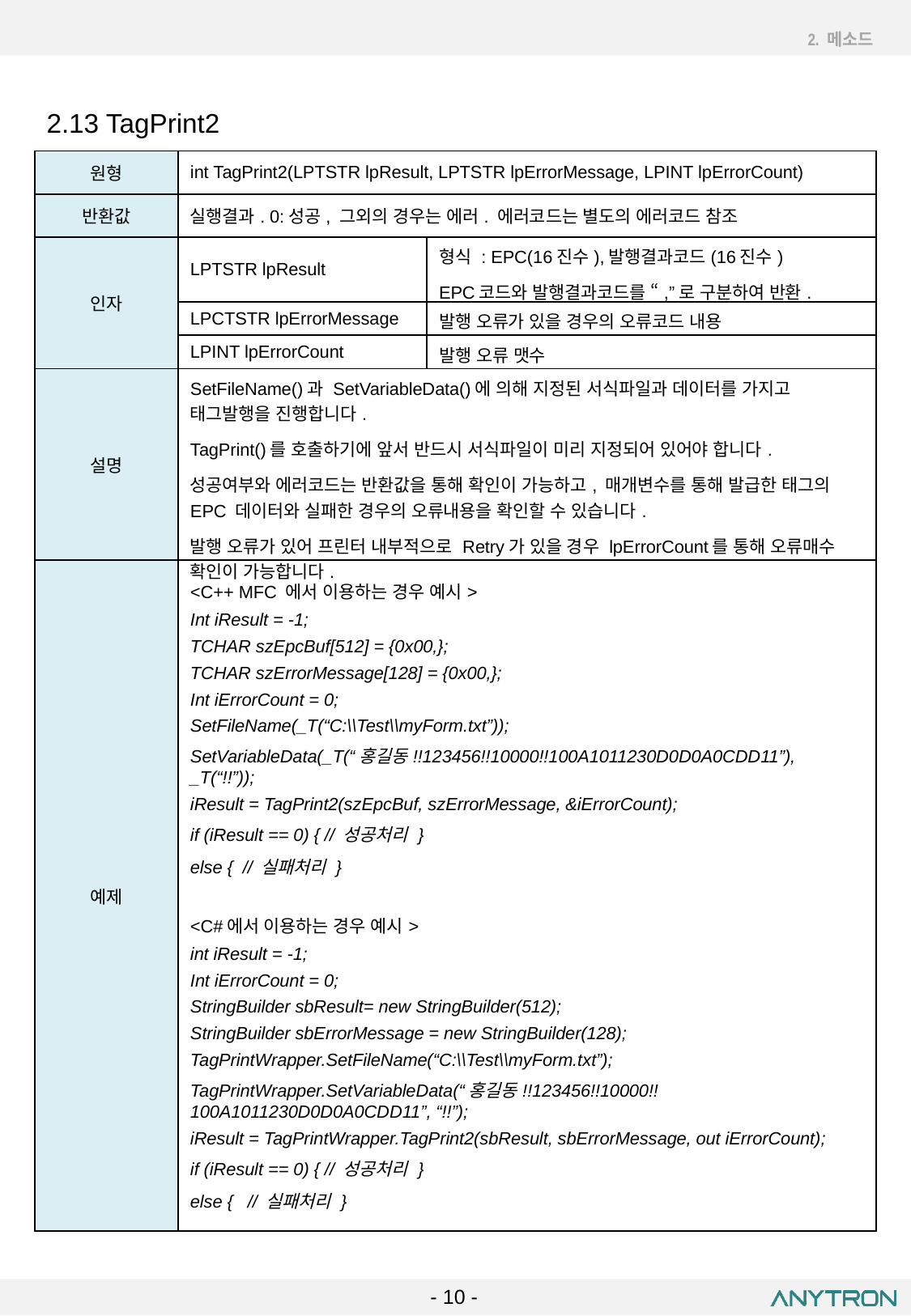

2. 메소드
2.13 TagPrint2
| 원형 | int TagPrint2(LPTSTR lpResult, LPTSTR lpErrorMessage, LPINT lpErrorCount) |  |
| --- | --- | --- |
| 반환값 | 실행결과. 0:성공, 그외의 경우는 에러. 에러코드는 별도의 에러코드 참조 |  |
| 인자 | LPTSTR lpResult | 형식 : EPC(16진수),발행결과코드(16진수) EPC코드와 발행결과코드를 “,”로 구분하여 반환. |
|  | LPCTSTR lpErrorMessage | 발행 오류가 있을 경우의 오류코드 내용 |
|  | LPINT lpErrorCount | 발행 오류 맷수 |
| 설명 | SetFileName()과 SetVariableData()에 의해 지정된 서식파일과 데이터를 가지고 태그발행을 진행합니다. TagPrint()를 호출하기에 앞서 반드시 서식파일이 미리 지정되어 있어야 합니다. 성공여부와 에러코드는 반환값을 통해 확인이 가능하고, 매개변수를 통해 발급한 태그의 EPC 데이터와 실패한 경우의 오류내용을 확인할 수 있습니다. 발행 오류가 있어 프린터 내부적으로 Retry가 있을 경우 lpErrorCount를 통해 오류매수 확인이 가능합니다. |  |
| 예제 | <C++ MFC 에서 이용하는 경우 예시> Int iResult = -1; TCHAR szEpcBuf[512] = {0x00,}; TCHAR szErrorMessage[128] = {0x00,}; Int iErrorCount = 0; SetFileName(\_T(“C:\\Test\\myForm.txt”)); SetVariableData(\_T(“홍길동!!123456!!10000!!100A1011230D0D0A0CDD11”), \_T(“!!”)); iResult = TagPrint2(szEpcBuf, szErrorMessage, &iErrorCount); if (iResult == 0) { // 성공처리 } else { // 실패처리 } <C#에서 이용하는 경우 예시> int iResult = -1; Int iErrorCount = 0; StringBuilder sbResult= new StringBuilder(512); StringBuilder sbErrorMessage = new StringBuilder(128); TagPrintWrapper.SetFileName(“C:\\Test\\myForm.txt”); TagPrintWrapper.SetVariableData(“홍길동!!123456!!10000!!100A1011230D0D0A0CDD11”, “!!”); iResult = TagPrintWrapper.TagPrint2(sbResult, sbErrorMessage, out iErrorCount); if (iResult == 0) { // 성공처리 } else { // 실패처리 } |  |